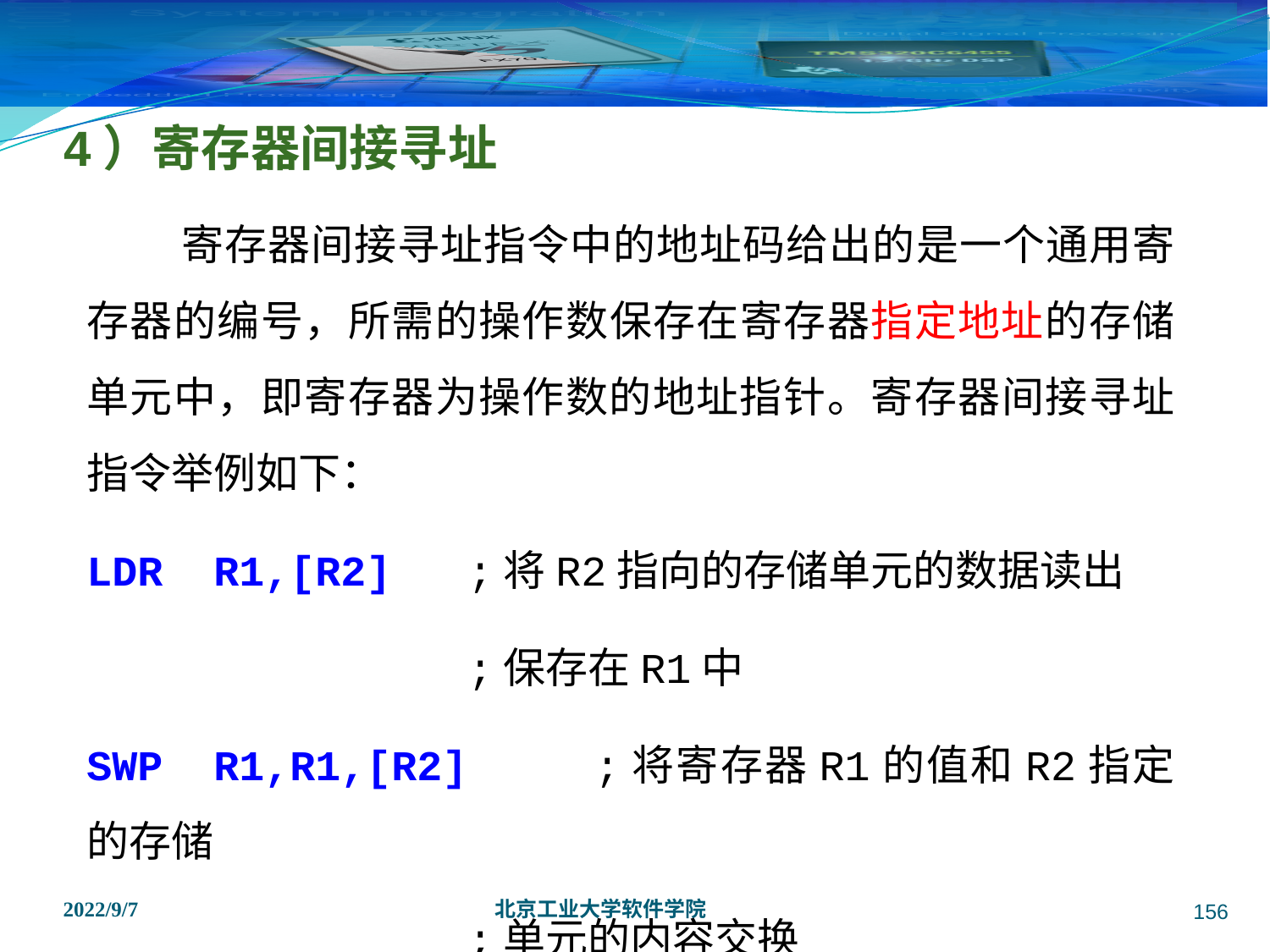

# 4）寄存器间接寻址
        寄存器间接寻址指令中的地址码给出的是一个通用寄存器的编号，所需的操作数保存在寄存器指定地址的存储单元中，即寄存器为操作数的地址指针。寄存器间接寻址指令举例如下：
LDR	R1,[R2]	;将R2指向的存储单元的数据读出
			;保存在R1中
SWP	R1,R1,[R2]	;将寄存器R1的值和R2指定的存储
			;单元的内容交换